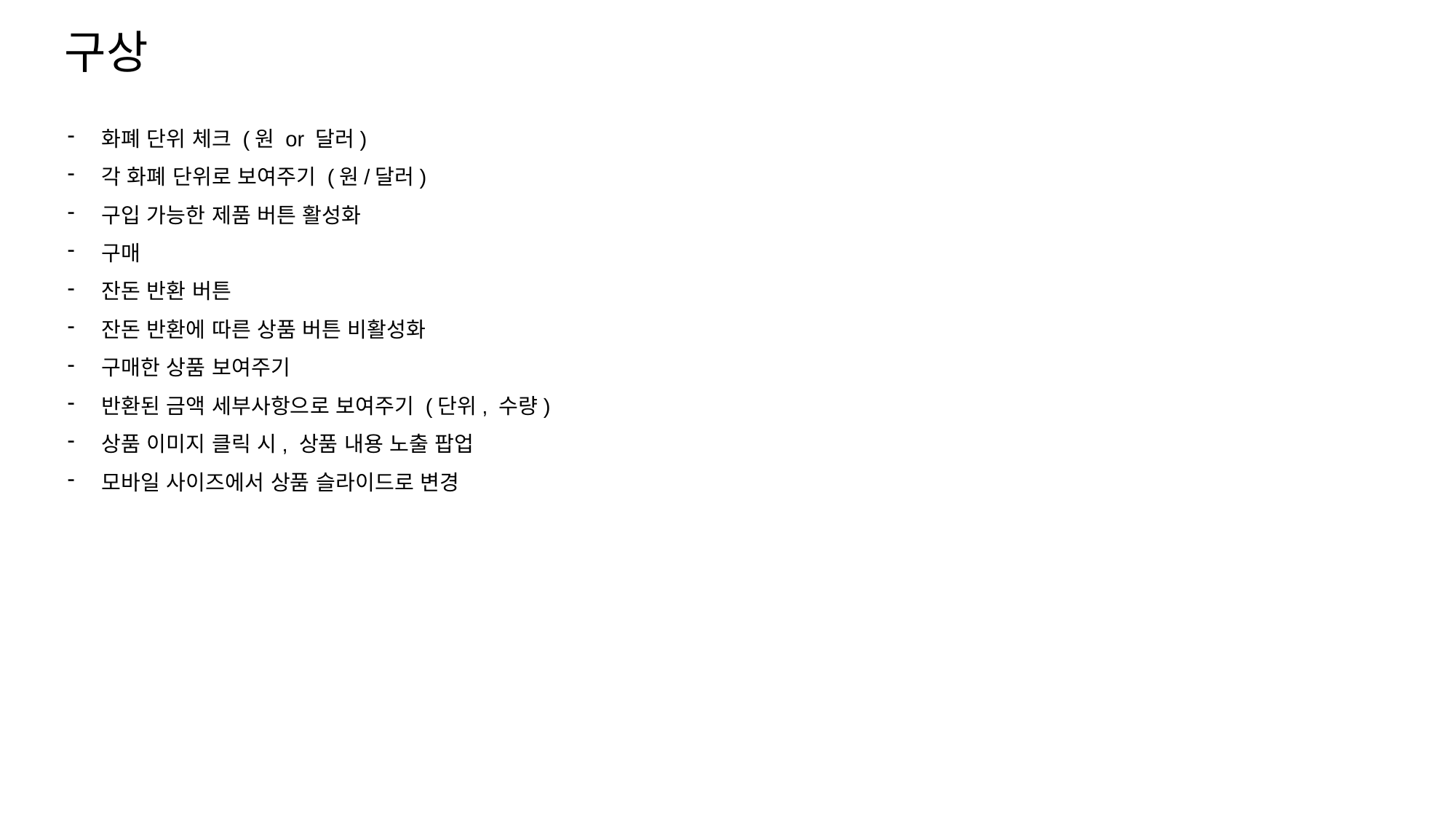

구상
화폐 단위 체크 (원 or 달러)
각 화폐 단위로 보여주기 (원/달러)
구입 가능한 제품 버튼 활성화
구매
잔돈 반환 버튼
잔돈 반환에 따른 상품 버튼 비활성화
구매한 상품 보여주기
반환된 금액 세부사항으로 보여주기 (단위, 수량)
상품 이미지 클릭 시, 상품 내용 노출 팝업
모바일 사이즈에서 상품 슬라이드로 변경